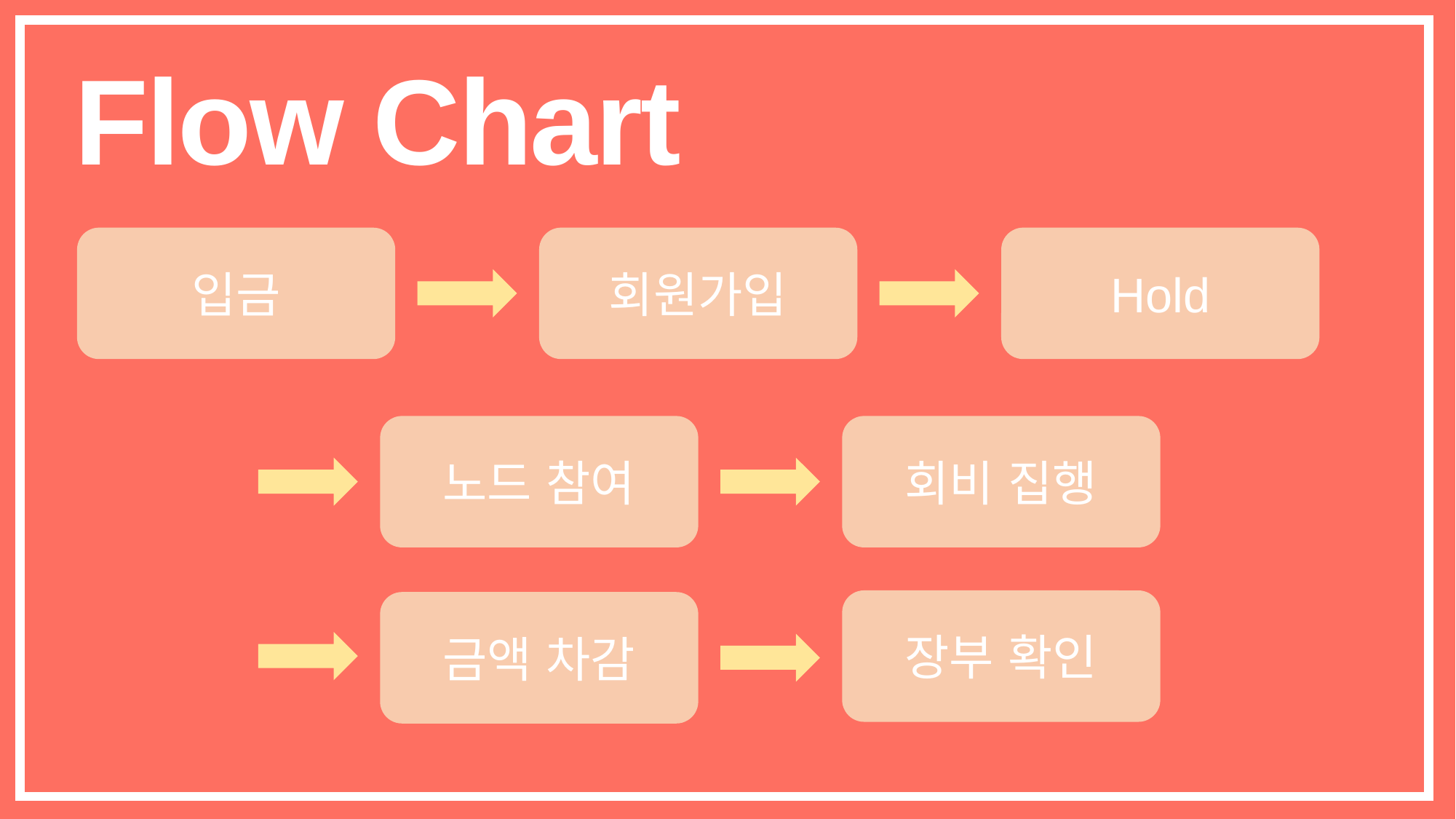

Flow Chart
입금
회원가입
Hold

회비 집행
노드 참여

장부 확인
금액 차감